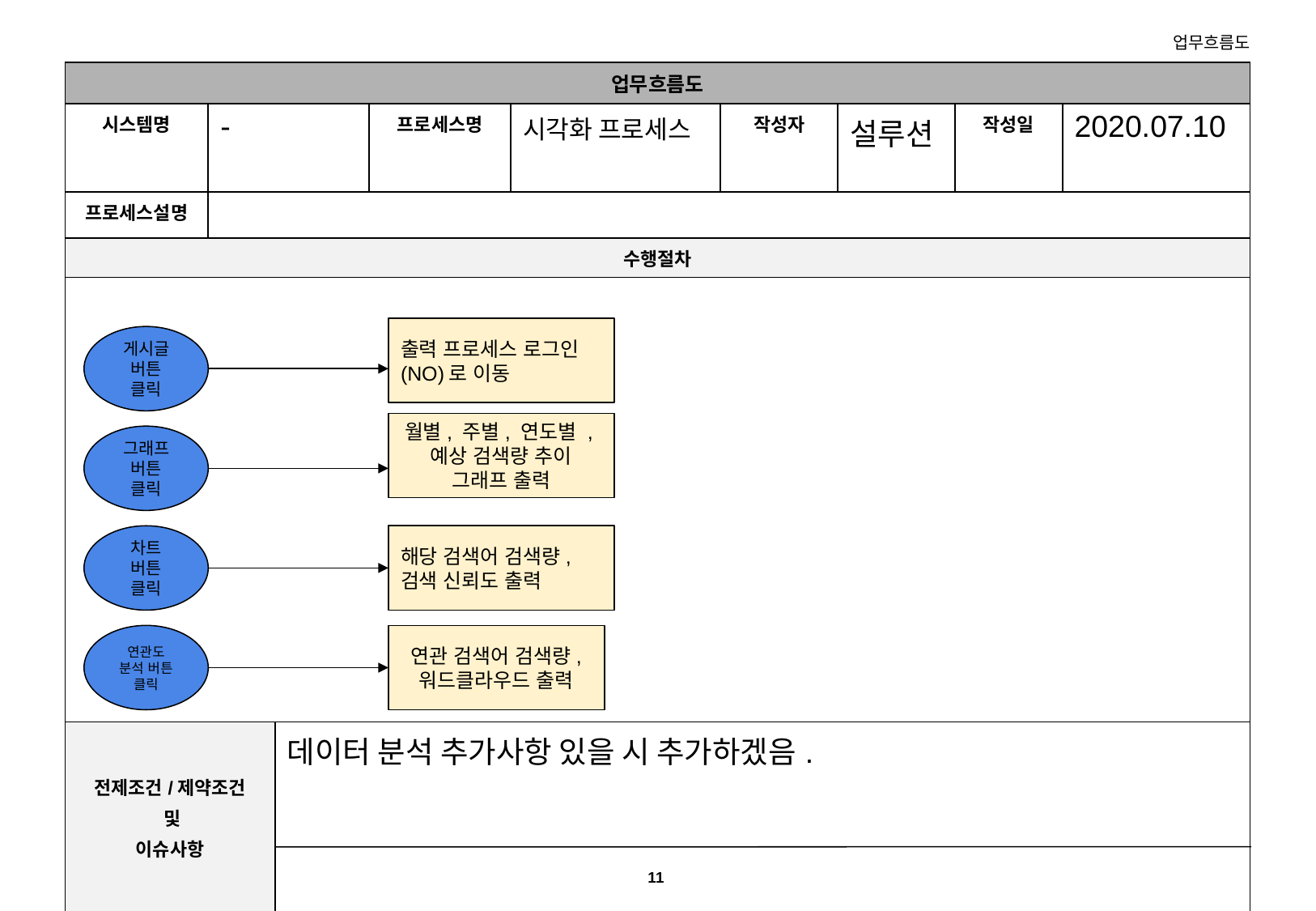

| 업무흐름도 |  |  |  |  |  |  |  |  |
| --- | --- | --- | --- | --- | --- | --- | --- | --- |
| 시스템명 | - |  | 프로세스명 | 시각화 프로세스 | 작성자 | 설루션 | 작성일 | 2020.07.10 |
| 프로세스설명 |  |  |  |  |  |  |  |  |
| 수행절차 |  |  |  |  |  |  |  |  |
|  |  |  |  |  |  |  |  |  |
| 전제조건/제약조건 및 이슈사항 |  | 데이터 분석 추가사항 있을 시 추가하겠음. |  |  |  |  |  |  |
출력 프로세스 로그인(NO)로 이동
게시글 버튼 클릭
월별, 주별, 연도별 ,예상 검색량 추이 그래프 출력
그래프 버튼 클릭
차트 버튼 클릭
해당 검색어 검색량, 검색 신뢰도 출력
연관도 분석 버튼 클릭
연관 검색어 검색량, 워드클라우드 출력